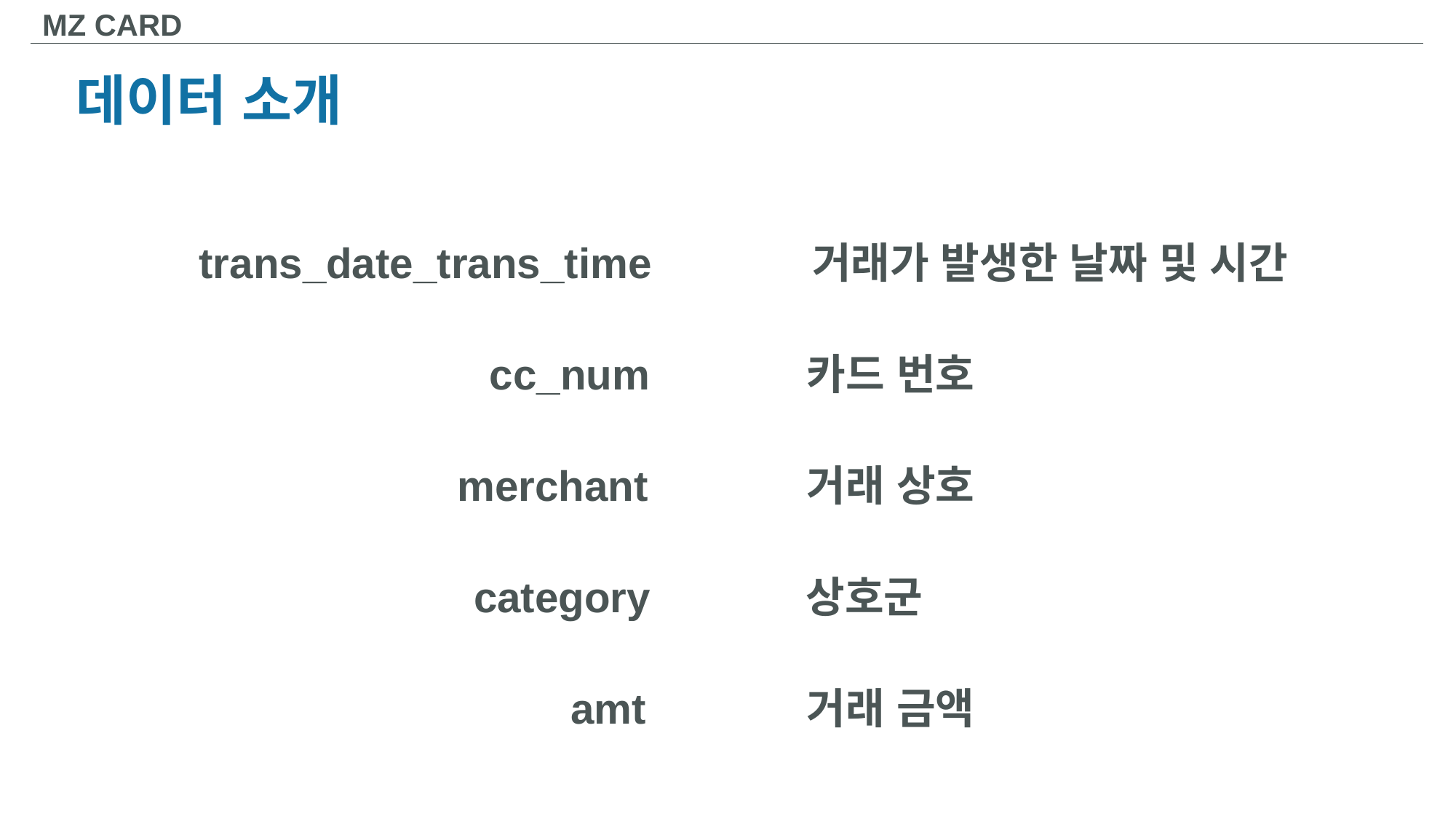

MZ CARD
데이터 소개
trans_date_trans_time
거래가 발생한 날짜 및 시간
cc_num
카드 번호
merchant
거래 상호
category
상호군
amt
거래 금액